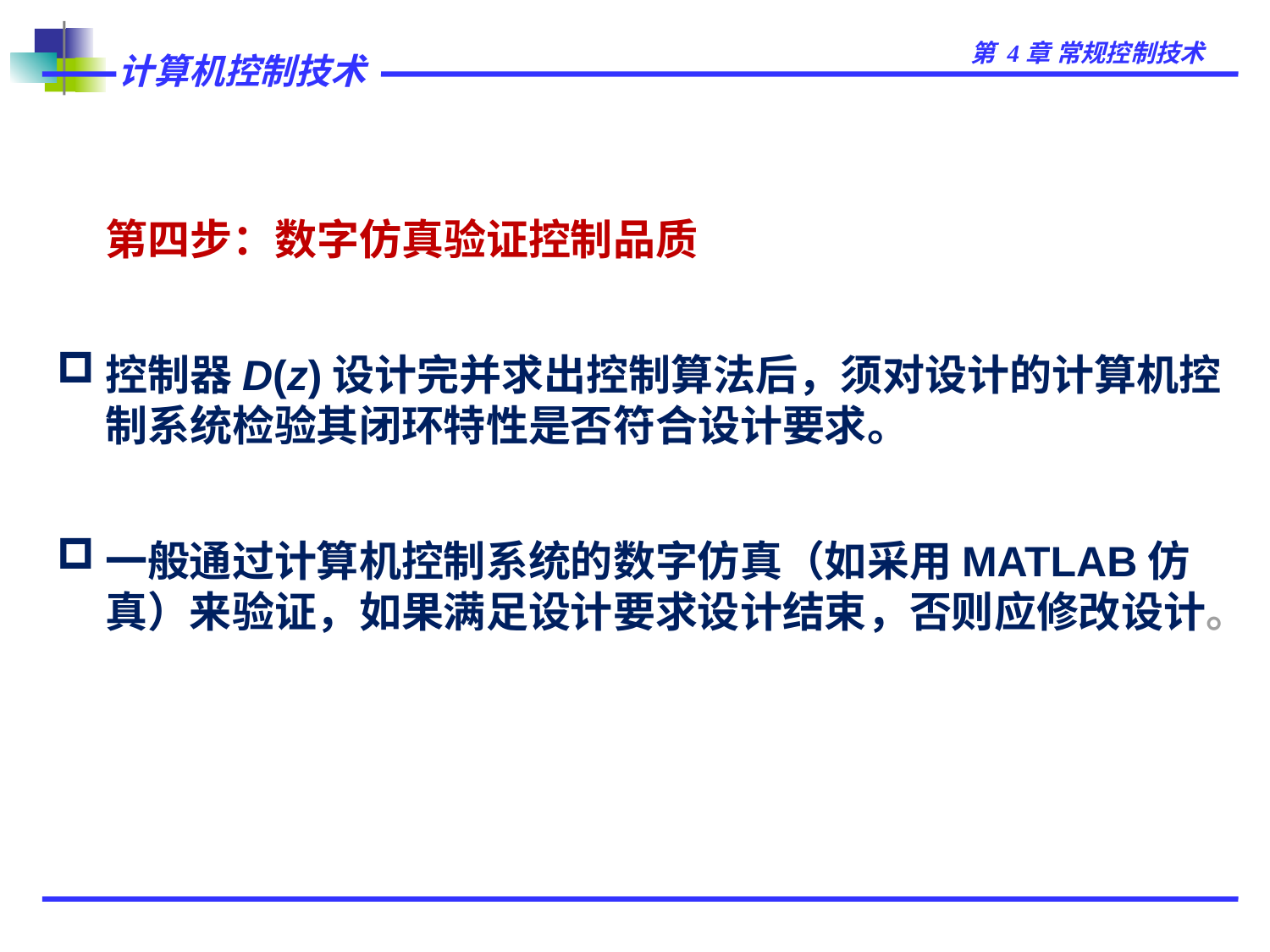

第四步：数字仿真验证控制品质

控制器D(z)设计完并求出控制算法后，须对设计的计算机控制系统检验其闭环特性是否符合设计要求。

一般通过计算机控制系统的数字仿真（如采用MATLAB仿真）来验证，如果满足设计要求设计结束，否则应修改设计。